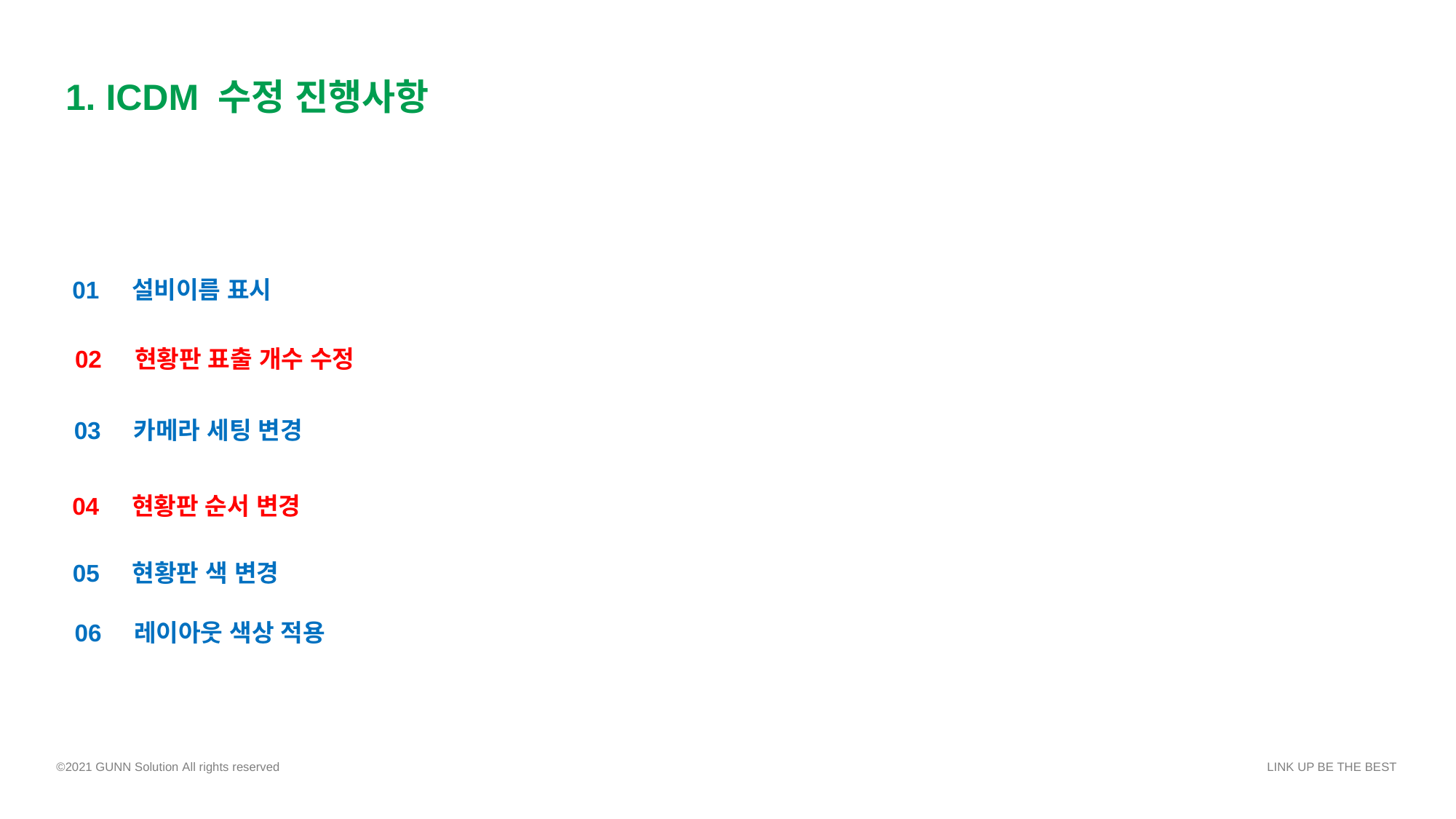

1. ICDM 수정 진행사항
01    설비이름 표시
02    현황판 표출 개수 수정
03    카메라 세팅 변경
04    현황판 순서 변경
05    현황판 색 변경
06    레이아웃 색상 적용